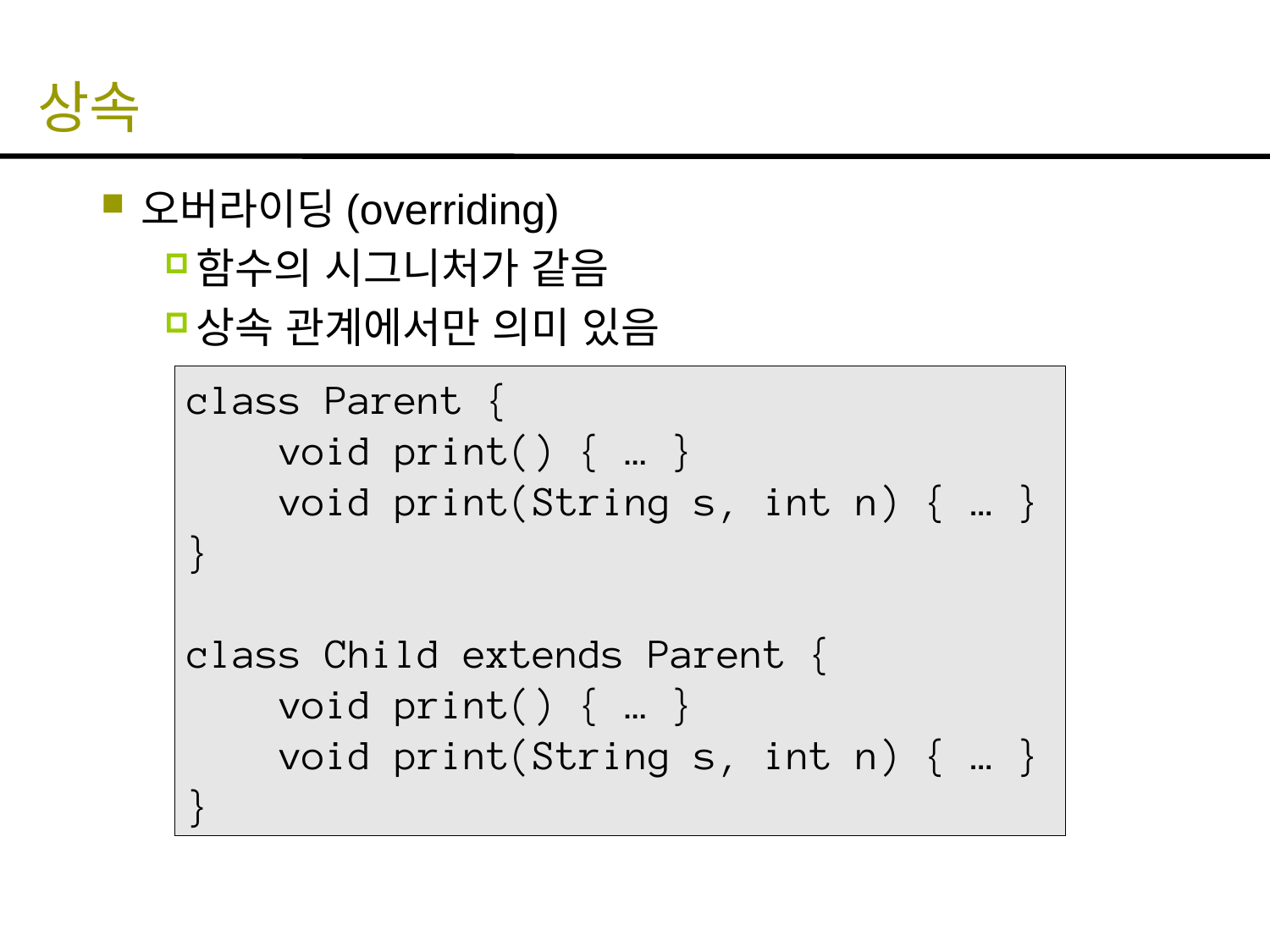

# 상속
오버라이딩(overriding)
함수의 시그니처가 같음
상속 관계에서만 의미 있음

class Parent {
    void print() { … }
    void print(String s, int n) { … }
}

class Child extends Parent {
    void print() { … }
    void print(String s, int n) { … }
}